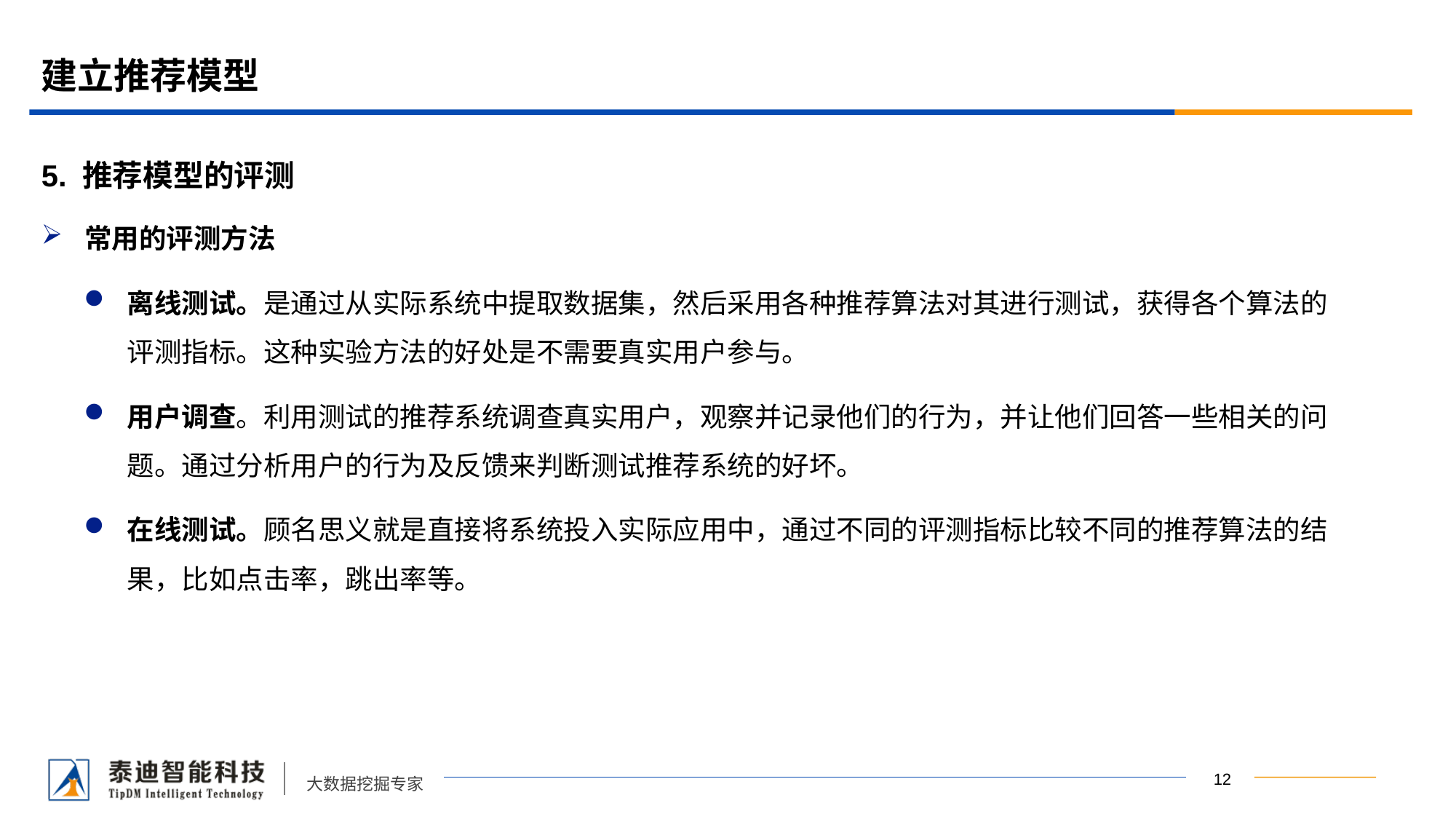

# 建立推荐模型
5. 推荐模型的评测
常用的评测方法
离线测试。是通过从实际系统中提取数据集，然后采用各种推荐算法对其进行测试，获得各个算法的评测指标。这种实验方法的好处是不需要真实用户参与。
用户调查。利用测试的推荐系统调查真实用户，观察并记录他们的行为，并让他们回答一些相关的问题。通过分析用户的行为及反馈来判断测试推荐系统的好坏。
在线测试。顾名思义就是直接将系统投入实际应用中，通过不同的评测指标比较不同的推荐算法的结果，比如点击率，跳出率等。